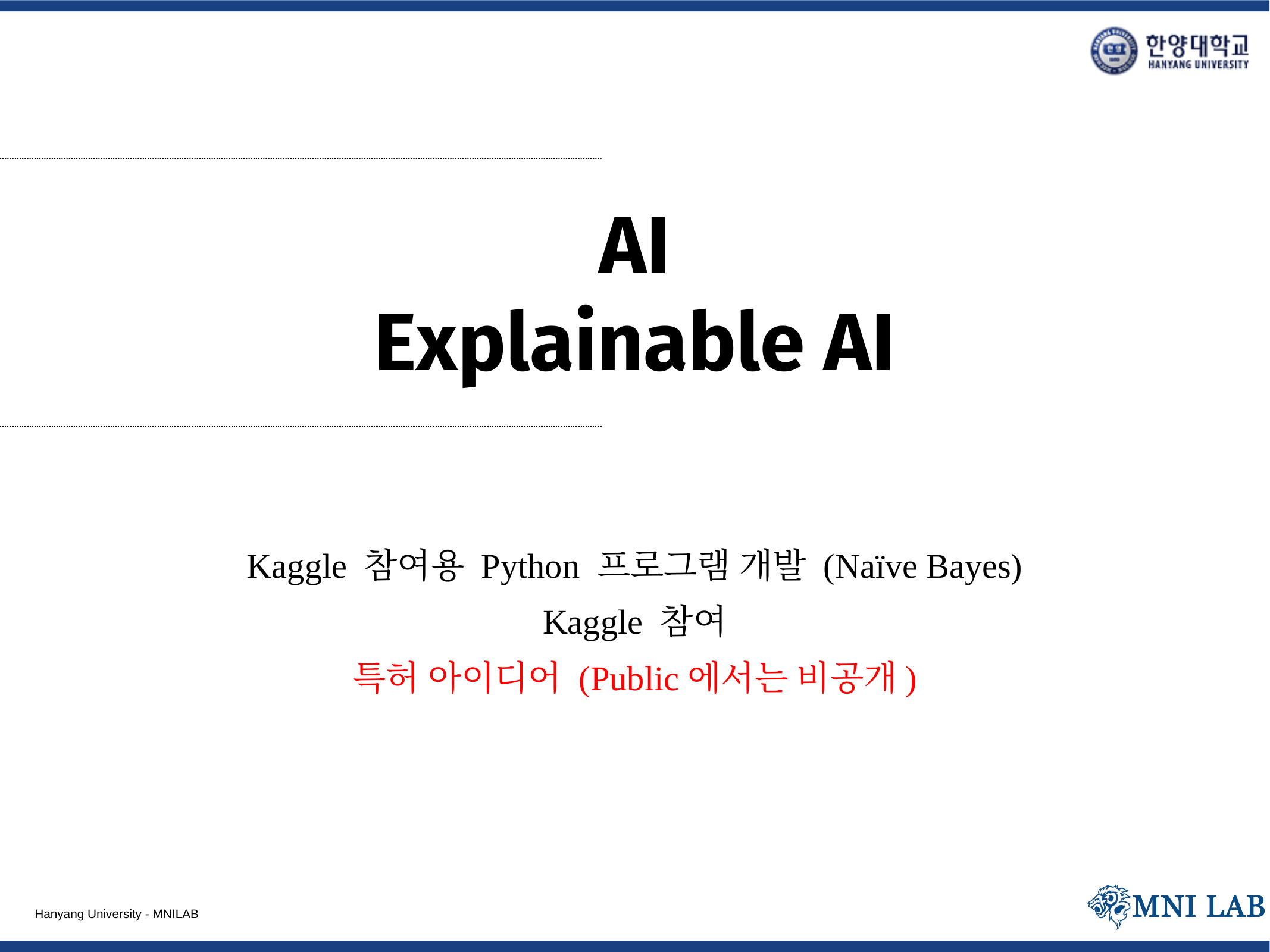

# AI Explainable AI
Kaggle 참여용 Python 프로그램 개발 (Naïve Bayes)
Kaggle 참여
특허 아이디어 (Public에서는 비공개)